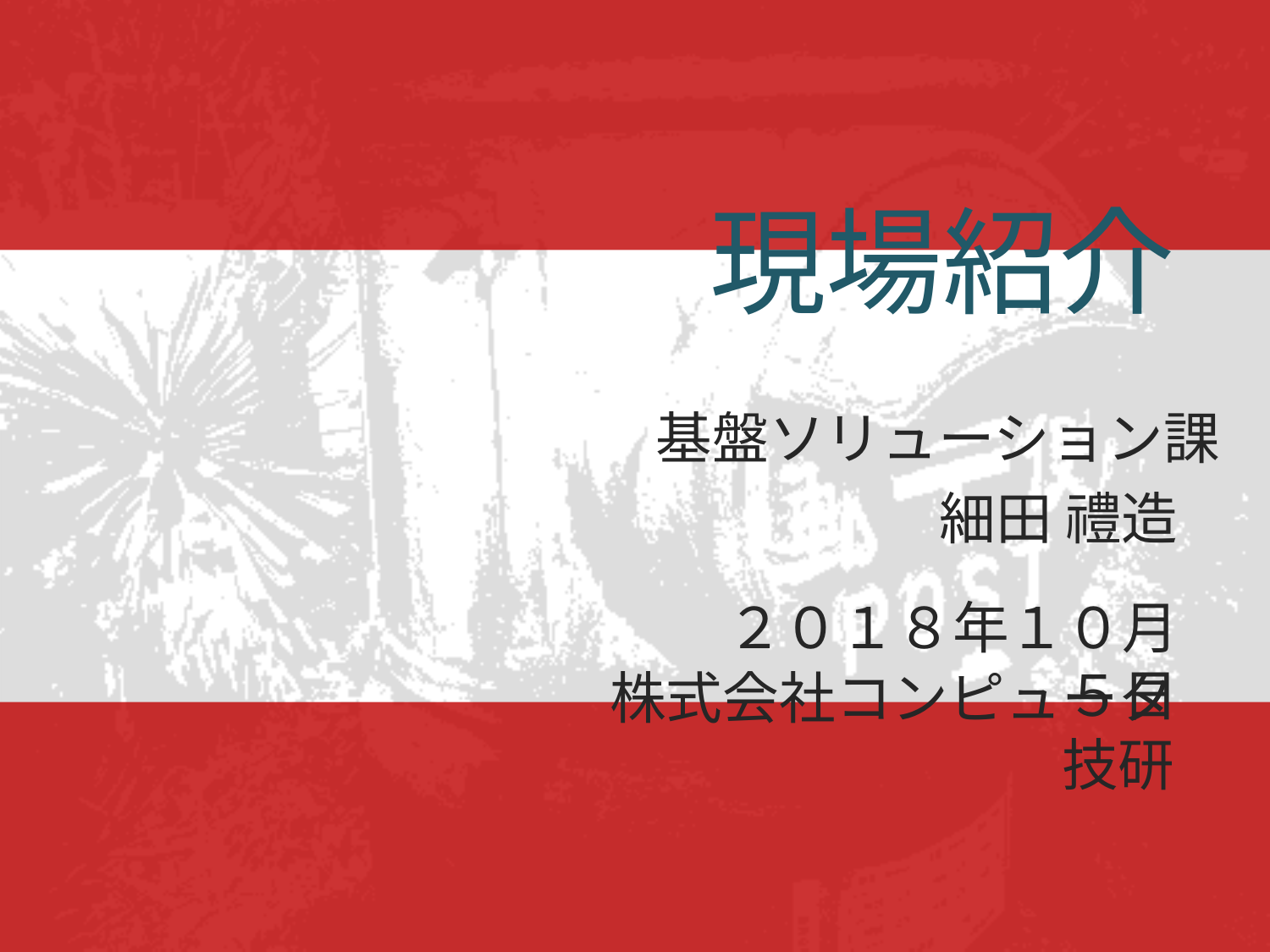

現場紹介
基盤ソリューション課
細田 禮造
２０１８年１０月５日
株式会社コンピュータ技研